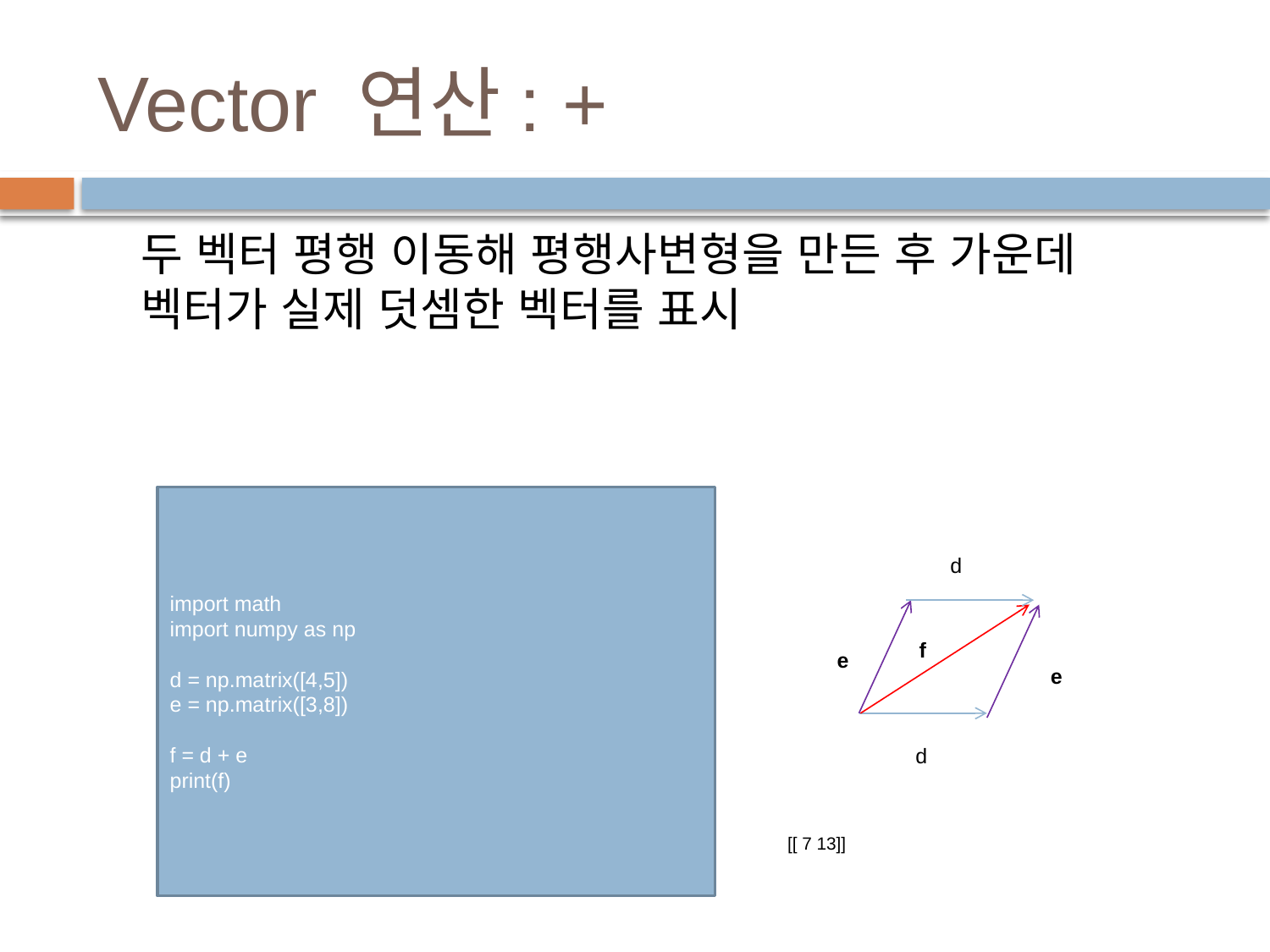

# Vector 연산: +
두 벡터 평행 이동해 평행사변형을 만든 후 가운데 벡터가 실제 덧셈한 벡터를 표시
import math
import numpy as np

d = np.matrix([4,5])
e = np.matrix([3,8])

f = d + e
print(f)
d
f
e
e
d
[[ 7 13]]